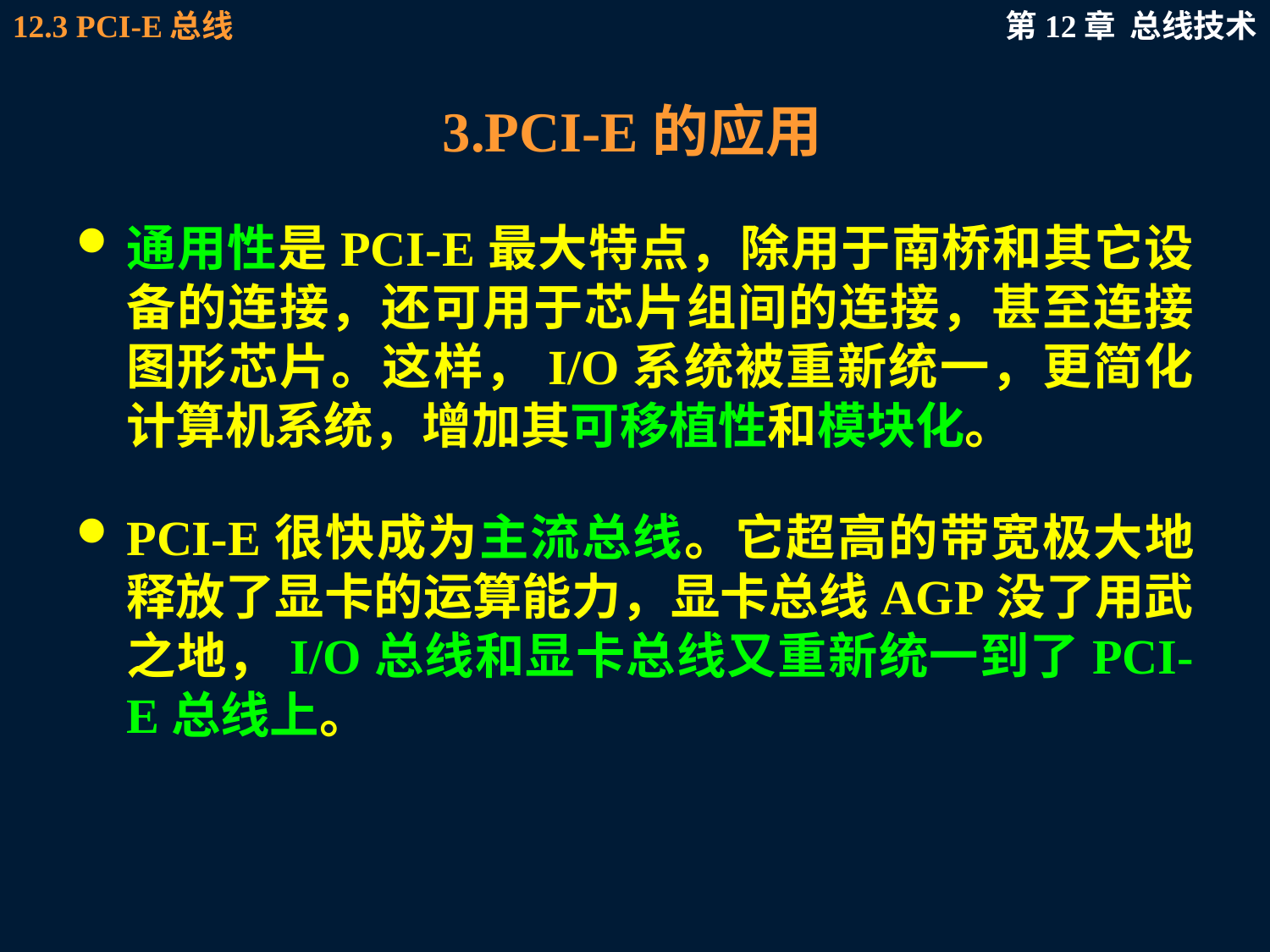

# 3.PCI-E的应用
通用性是PCI-E最大特点，除用于南桥和其它设备的连接，还可用于芯片组间的连接，甚至连接图形芯片。这样，I/O系统被重新统一，更简化计算机系统，增加其可移植性和模块化。
PCI-E很快成为主流总线。它超高的带宽极大地释放了显卡的运算能力，显卡总线AGP没了用武之地，I/O总线和显卡总线又重新统一到了PCI-E总线上。